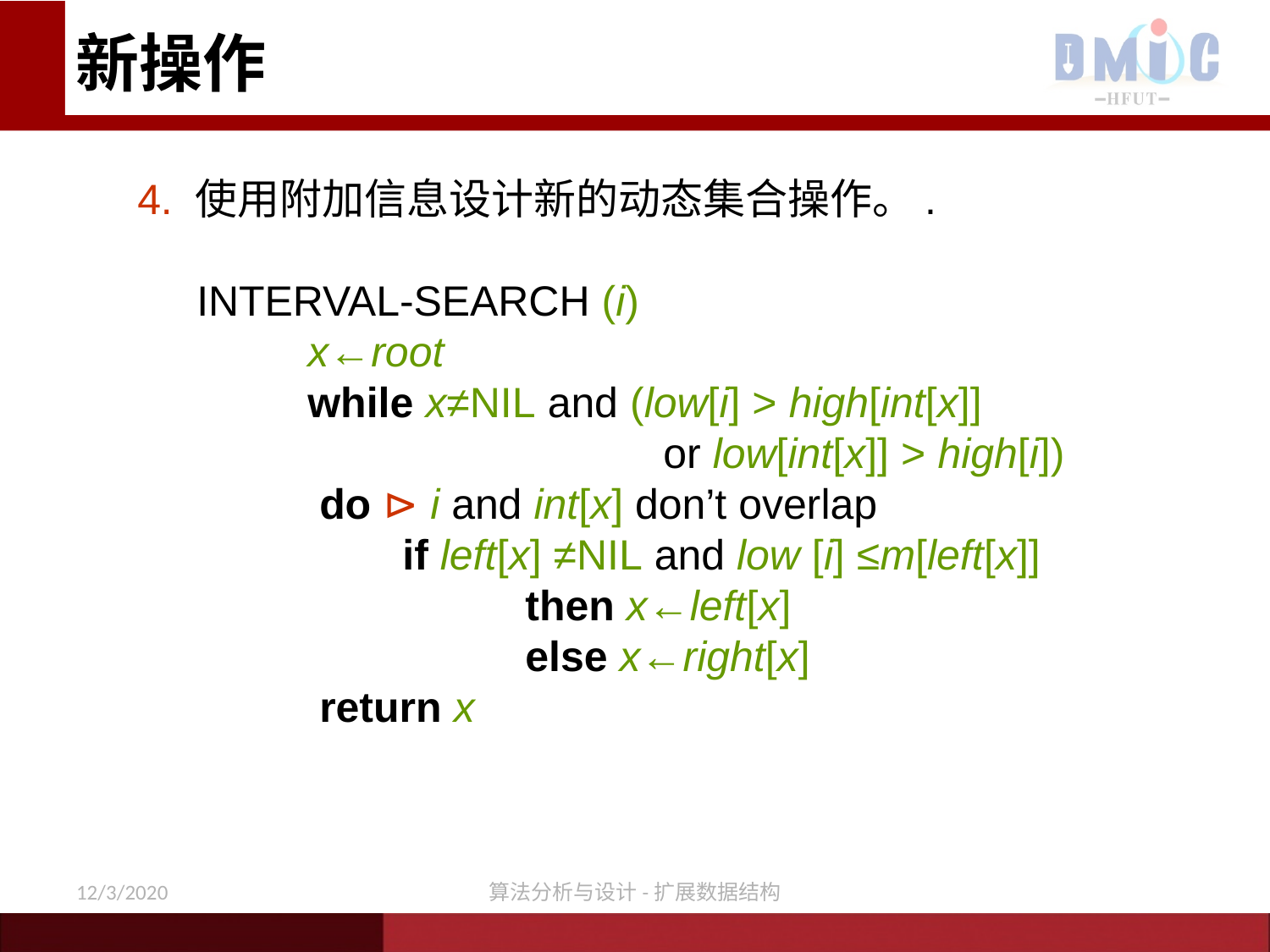

新操作
4. 使用附加信息设计新的动态集合操作。.

     INTERVAL-SEARCH (i)
         x←root
         while x≠NIL and (low[i] > high[int[x]]
                                       or low[int[x]] > high[i])
          do ⊳ i and int[x] don’t overlap
                 if left[x] ≠NIL and low [i] ≤m[left[x]]
                      then x←left[x]
                      else x←right[x]
          return x
12/3/2020
算法分析与设计-扩展数据结构